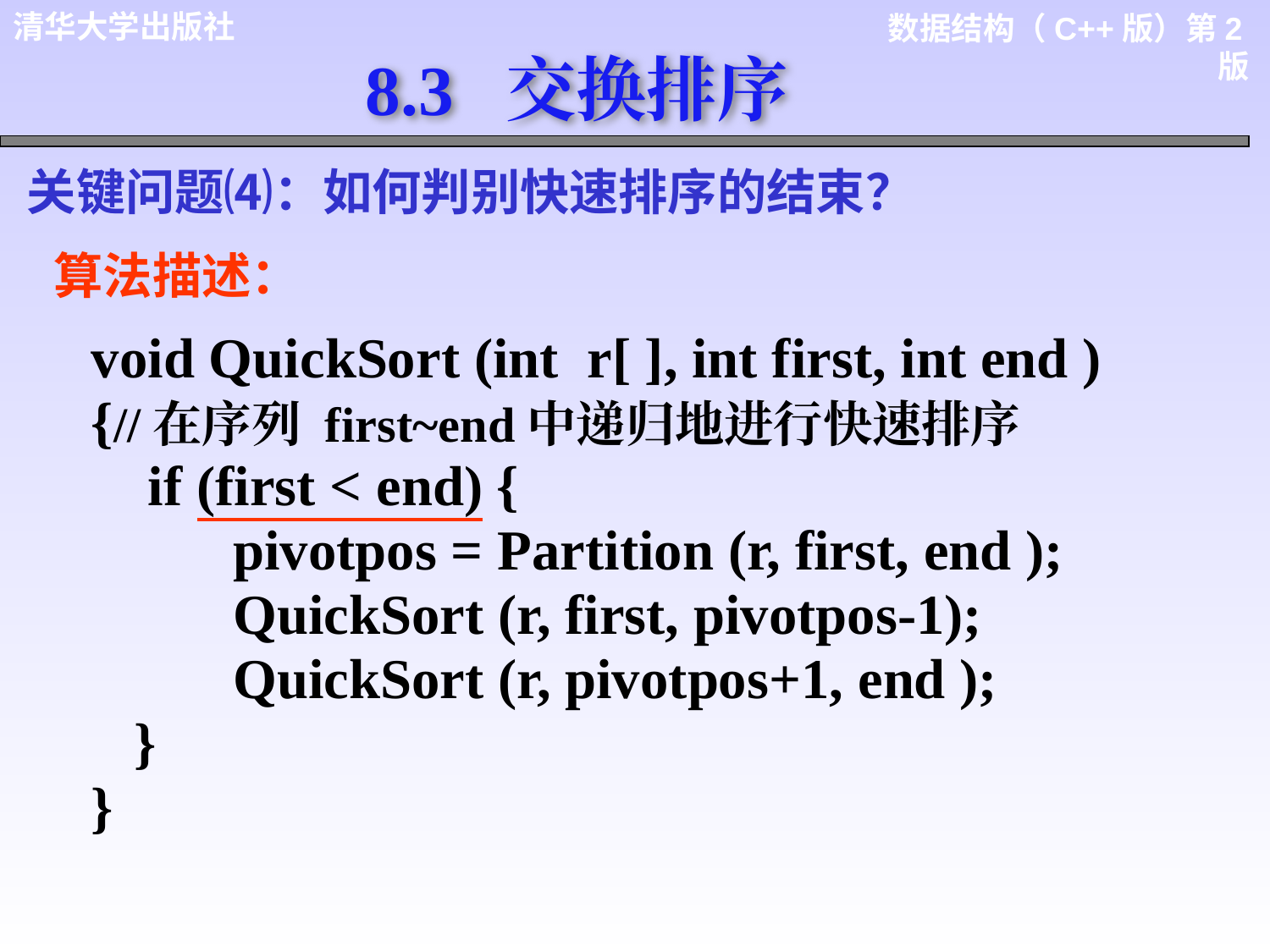

8.3  交换排序
关键问题⑷：如何判别快速排序的结束？
算法描述：
void QuickSort (int  r[ ], int first, int end )
{//在序列 first~end中递归地进行快速排序
    if (first < end) {
          pivotpos = Partition (r, first, end );
          QuickSort (r, first, pivotpos-1);
          QuickSort (r, pivotpos+1, end );
   }
}